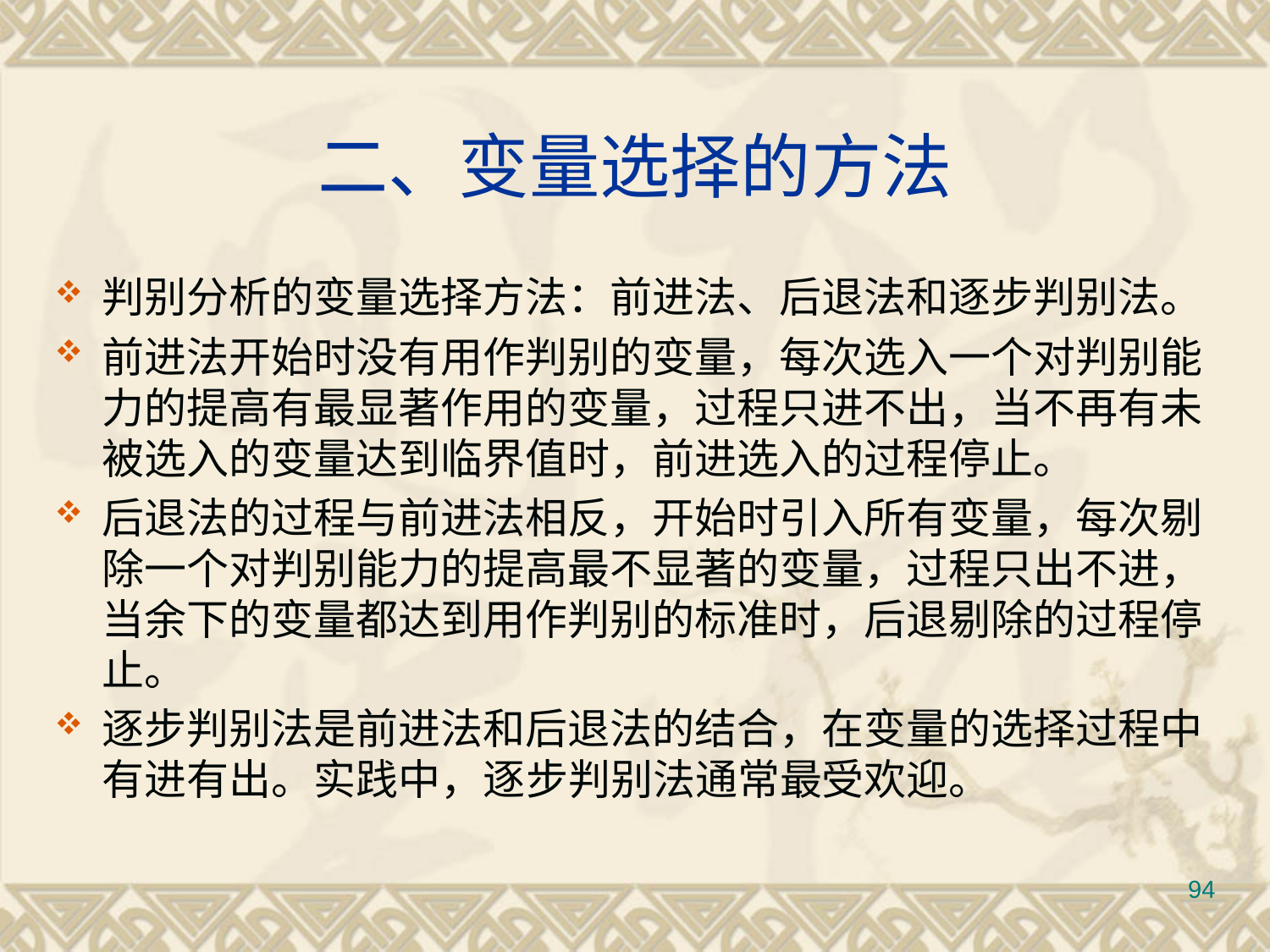

# 二、变量选择的方法
判别分析的变量选择方法：前进法、后退法和逐步判别法。
前进法开始时没有用作判别的变量，每次选入一个对判别能力的提高有最显著作用的变量，过程只进不出，当不再有未被选入的变量达到临界值时，前进选入的过程停止。
后退法的过程与前进法相反，开始时引入所有变量，每次剔除一个对判别能力的提高最不显著的变量，过程只出不进，当余下的变量都达到用作判别的标准时，后退剔除的过程停止。
逐步判别法是前进法和后退法的结合，在变量的选择过程中有进有出。实践中，逐步判别法通常最受欢迎。
94